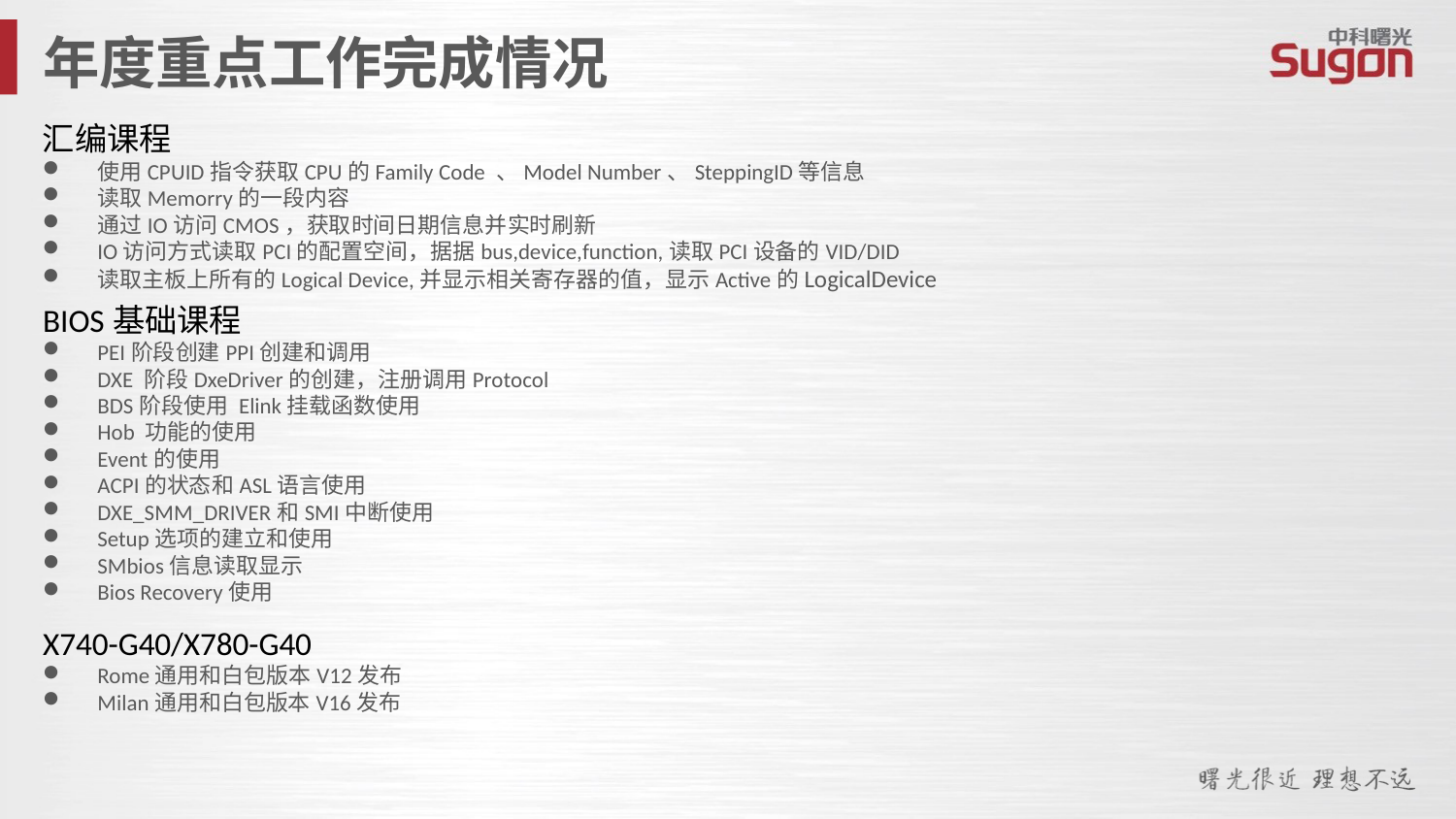

年度重点工作完成情况
汇编课程
使用CPUID指令获取CPU的Family Code 、Model Number、SteppingID等信息
读取Memorry的一段内容
通过IO访问CMOS，获取时间日期信息并实时刷新
IO访问方式读取PCI的配置空间，据据bus,device,function,读取PCI设备的VID/DID
读取主板上所有的Logical Device,并显示相关寄存器的值，显示Active的LogicalDevice
BIOS基础课程
PEI阶段创建PPI创建和调用
DXE 阶段DxeDriver的创建，注册调用Protocol
BDS阶段使用 Elink挂载函数使用
Hob 功能的使用
Event的使用
ACPI的状态和ASL语言使用
DXE_SMM_DRIVER和SMI中断使用
Setup选项的建立和使用
SMbios信息读取显示
Bios Recovery使用
X740-G40/X780-G40
Rome通用和白包版本V12发布
Milan通用和白包版本V16发布